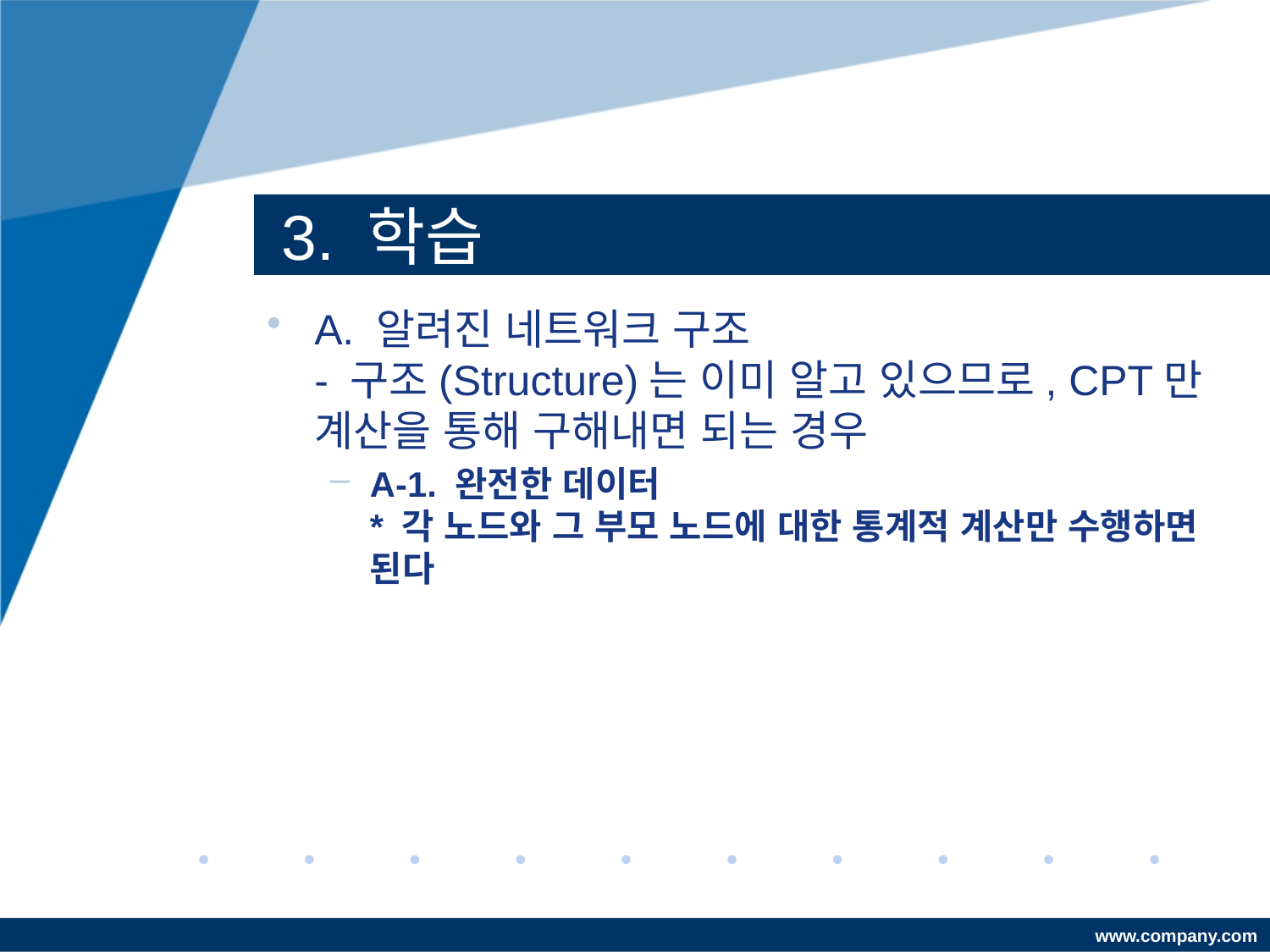

# 3. 학습
A. 알려진 네트워크 구조
- 구조(Structure)는 이미 알고 있으므로, CPT만 계산을 통해 구해내면 되는 경우
A-1. 완전한 데이터
* 각 노드와 그 부모 노드에 대한 통계적 계산만 수행하면 된다